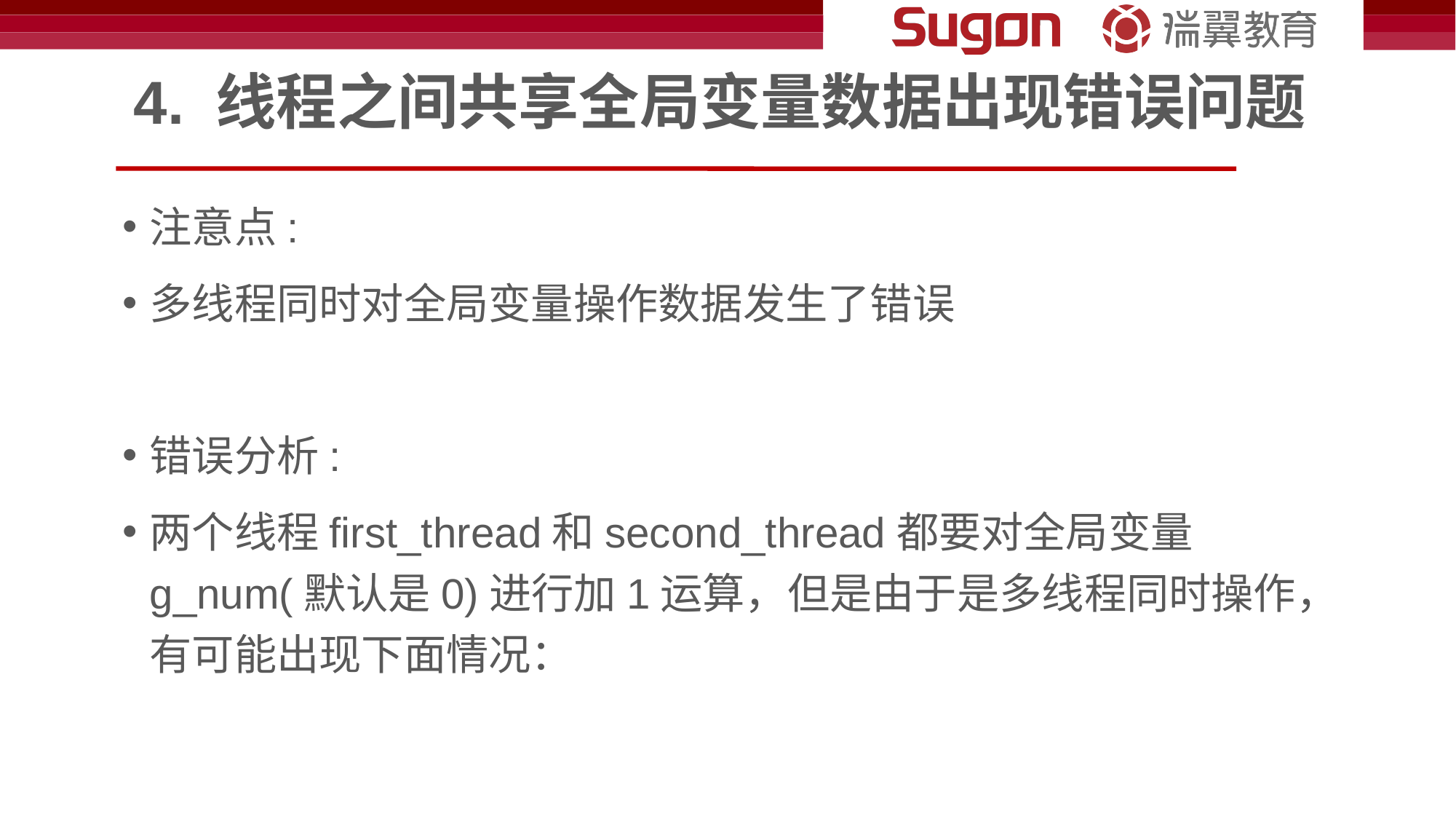

# 4. 线程之间共享全局变量数据出现错误问题
注意点:
多线程同时对全局变量操作数据发生了错误

错误分析:
两个线程first_thread和second_thread都要对全局变量g_num(默认是0)进行加1运算，但是由于是多线程同时操作，有可能出现下面情况：